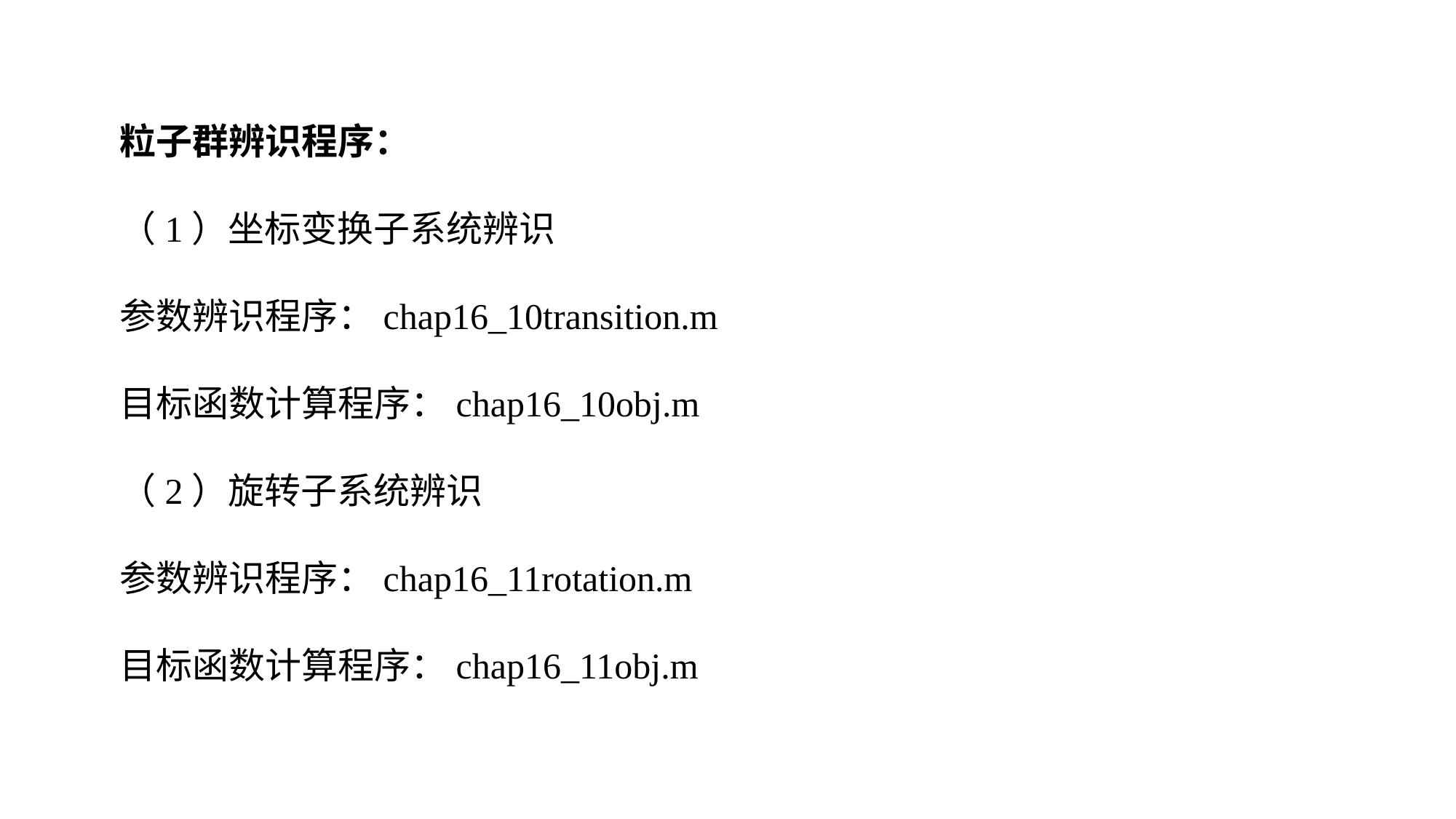

粒子群辨识程序：
（1）坐标变换子系统辨识
参数辨识程序：chap16_10transition.m
目标函数计算程序：chap16_10obj.m
（2）旋转子系统辨识
参数辨识程序：chap16_11rotation.m
目标函数计算程序：chap16_11obj.m